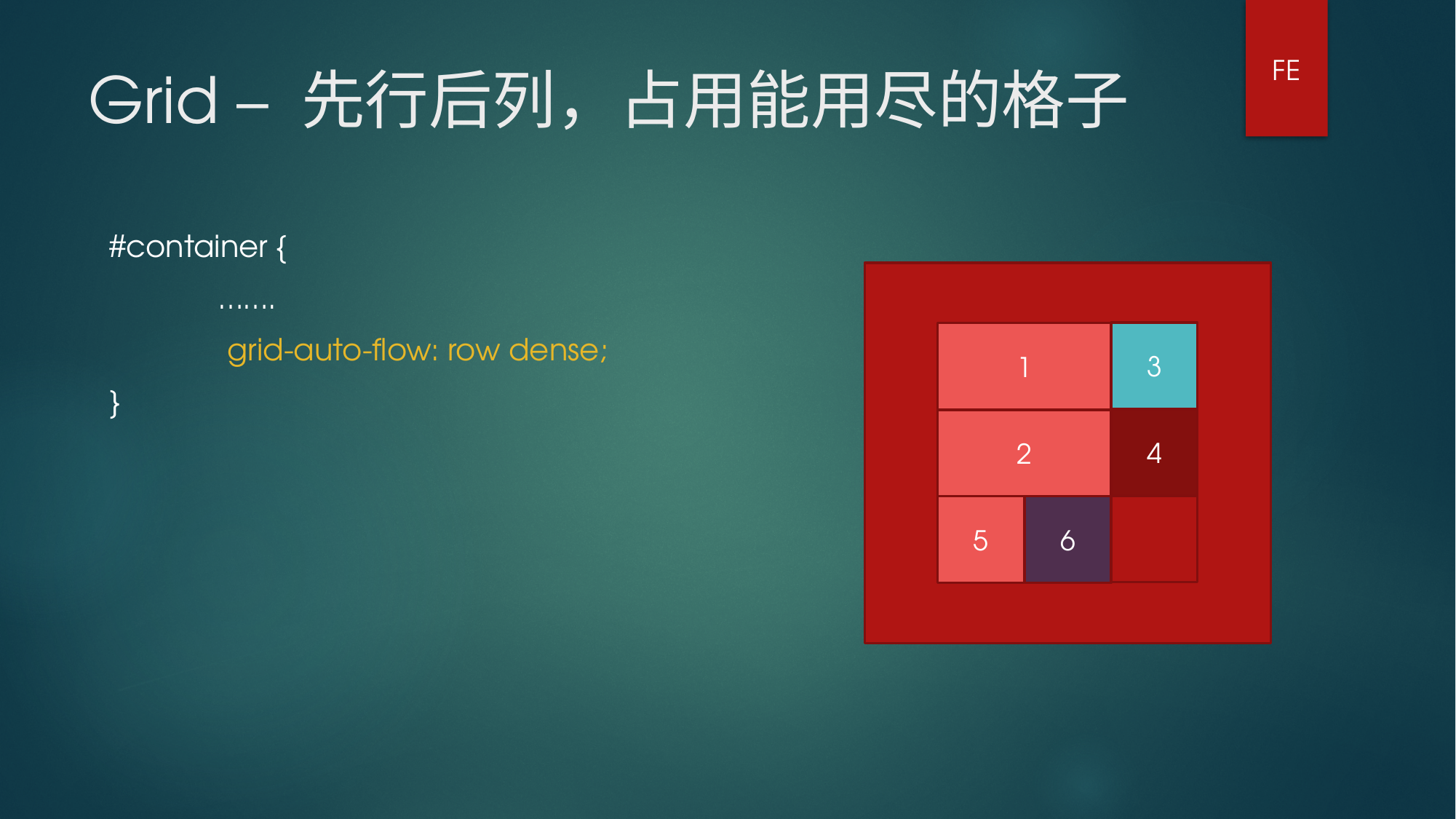

FE
# Grid – 先行后列，占用能用尽的格子
#container {
	…….
	 grid-auto-flow: row dense;
}

3
1
4
2

5
6